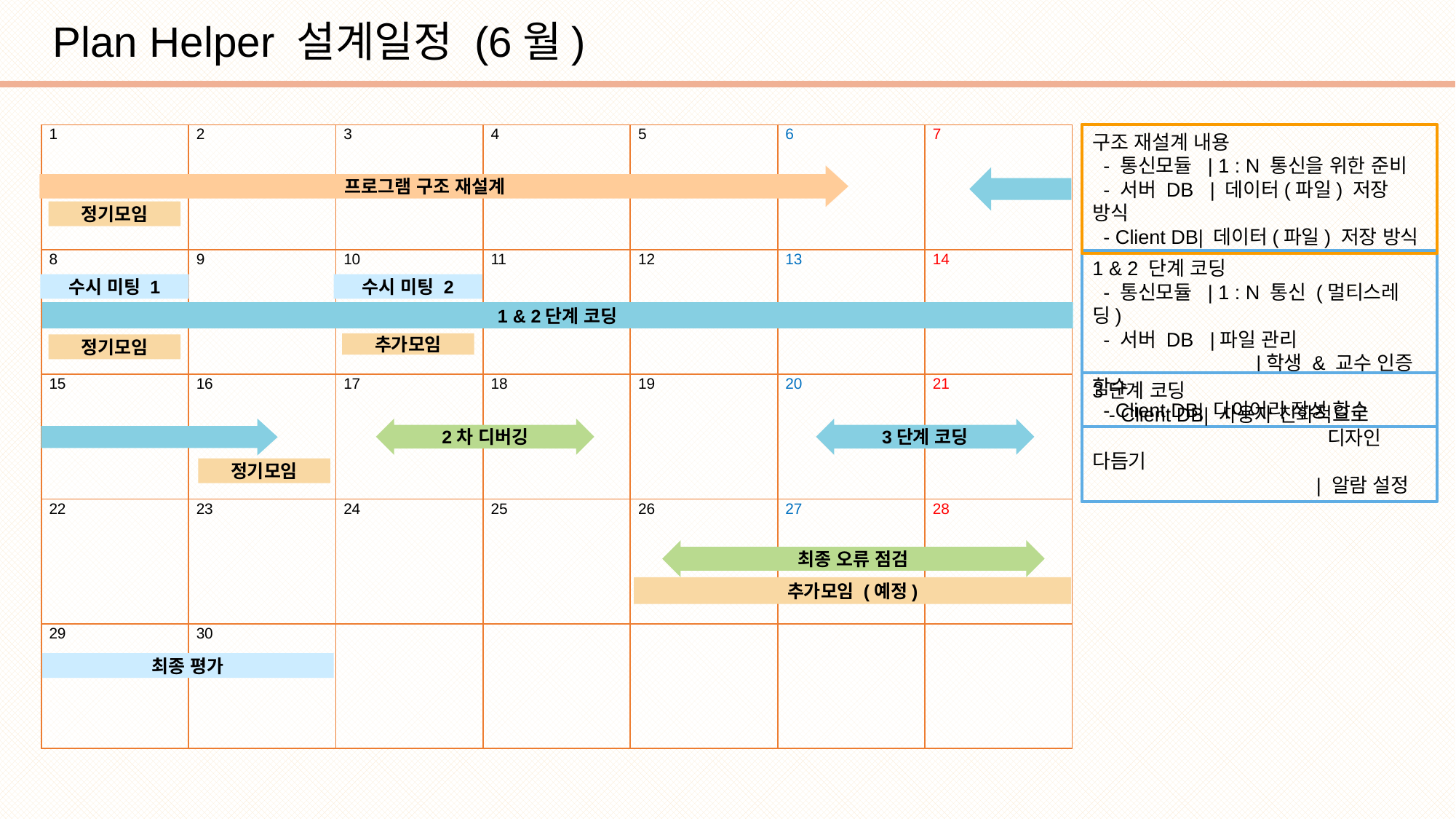

Plan Helper 설계일정 (6월)
구조 재설계 내용
  - 통신모듈  | 1 : N 통신을 위한 준비
  - 서버 DB   | 데이터(파일) 저장 방식
  - Client DB| 데이터(파일) 저장 방식
| 1 | 2 | 3 | 4 | 5 | 6 | 7 |
| --- | --- | --- | --- | --- | --- | --- |
| 8 | 9 | 10 | 11 | 12 | 13 | 14 |
| 15 | 16 | 17 | 18 | 19 | 20 | 21 |
| 22 | 23 | 24 | 25 | 26 | 27 | 28 |
| 29 | 30 |  |  |  |  |  |
프로그램 구조 재설계

정기모임
1 & 2 단계 코딩
  - 통신모듈  | 1 : N 통신 (멀티스레딩)
  - 서버 DB   |파일 관리
	          |학생 & 교수 인증 함수
  - Client DB| 다이어리 작성 함수
수시 미팅 1
수시 미팅 2
1 & 2단계 코딩
추가모임
정기모임
3단계 코딩
   - Client DB| 사용자 친화적으로                 		   디자인 다듬기
		 | 알람 설정

2차 디버깅
3단계 코딩
정기모임
최종 오류 점검
추가모임 (예정)
최종 평가